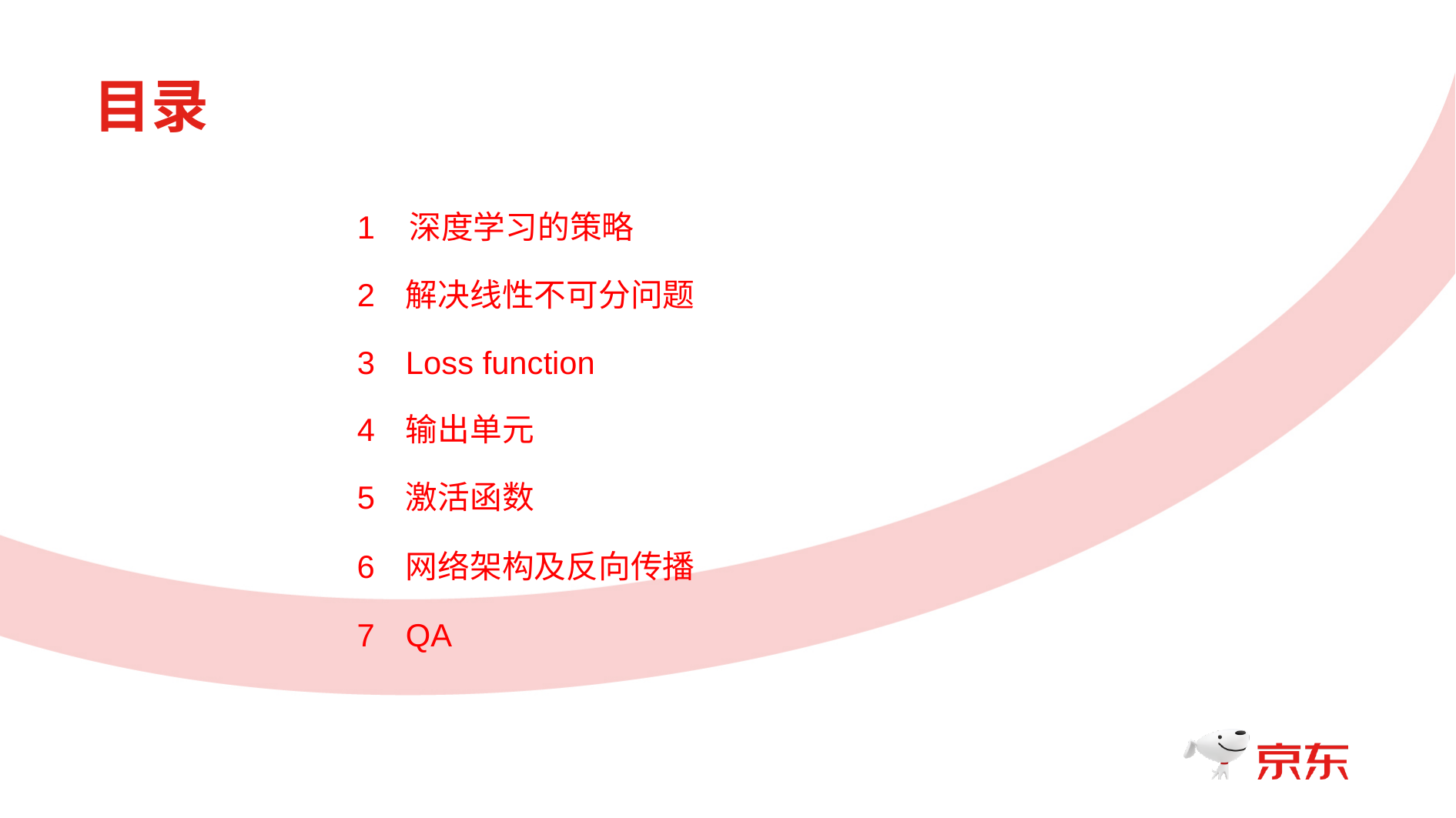

目录
1   深度学习的策略
2	解决线性不可分问题
3	Loss function
4	输出单元
5	激活函数
6	网络架构及反向传播
7	QA